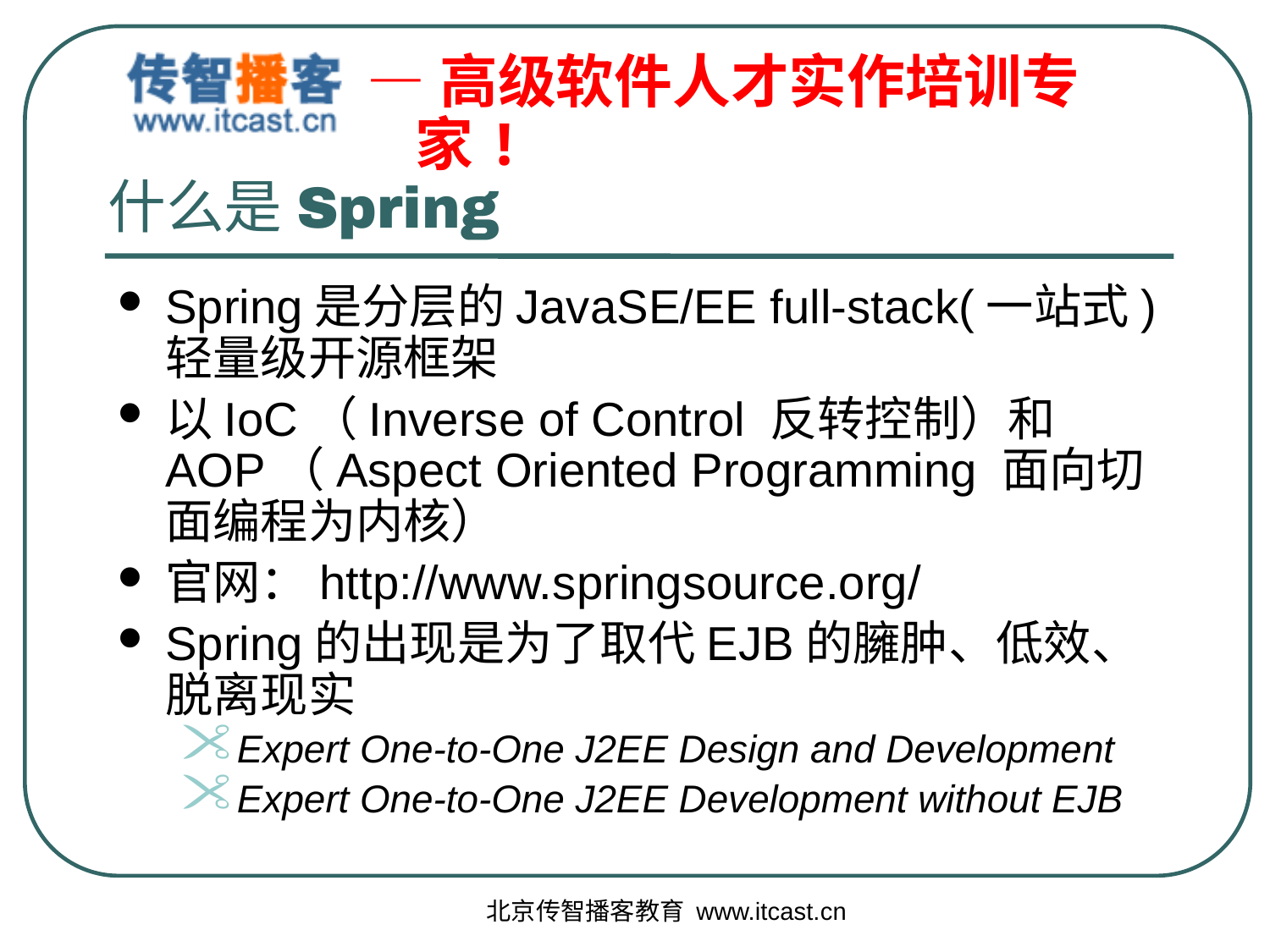

# 什么是Spring
Spring是分层的JavaSE/EE full-stack(一站式) 轻量级开源框架
以IoC（Inverse of Control 反转控制）和AOP（Aspect Oriented Programming 面向切面编程为内核）
官网：http://www.springsource.org/
Spring的出现是为了取代EJB的臃肿、低效、脱离现实
Expert One-to-One J2EE Design and Development
Expert One-to-One J2EE Development without EJB

北京传智播客教育 www.itcast.cn